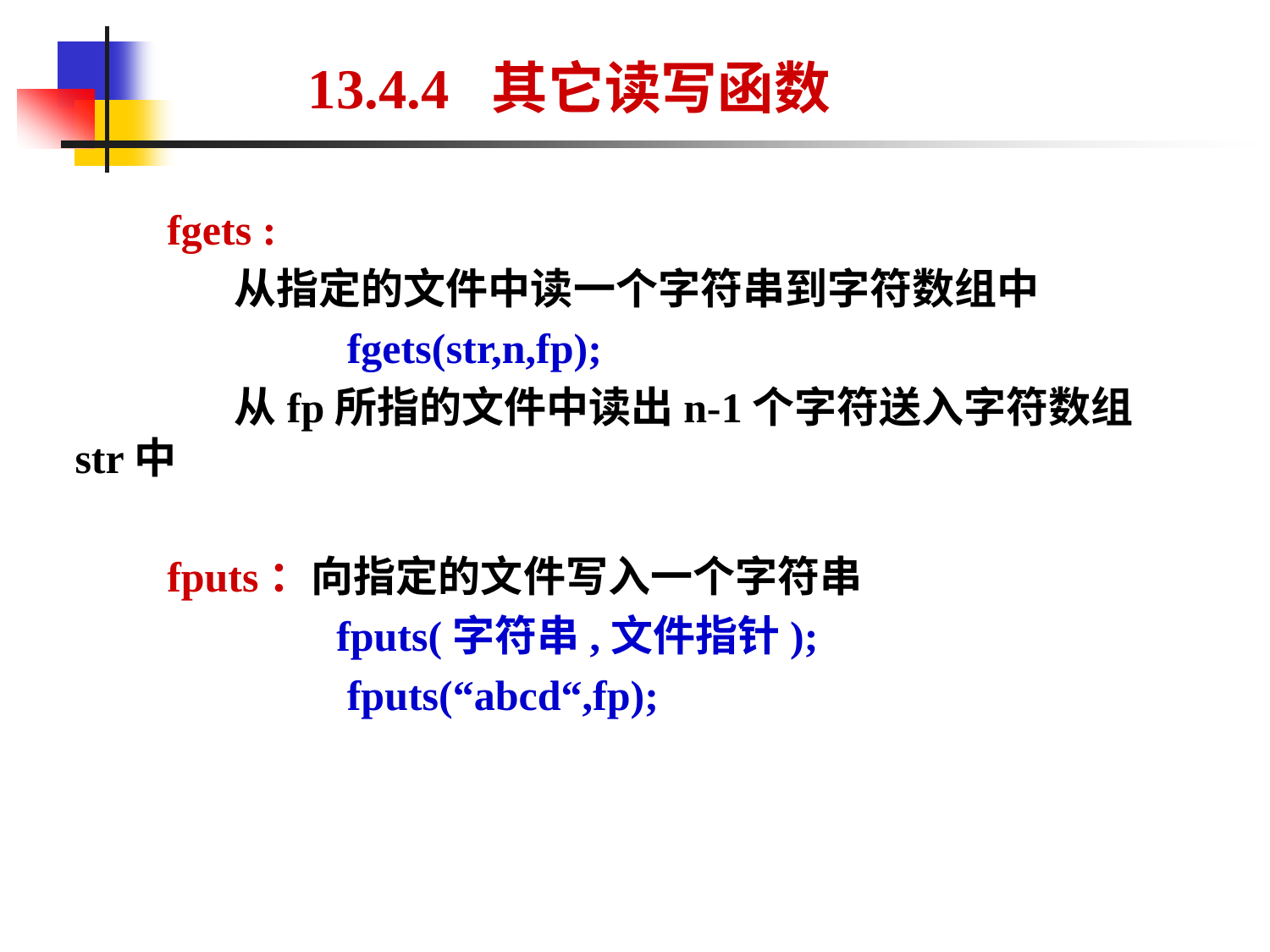

# 13.4.4  其它读写函数
fgets :
      从指定的文件中读一个字符串到字符数组中
                 fgets(str,n,fp);
      从fp所指的文件中读出n-1个字符送入字符数组str中

fputs：向指定的文件写入一个字符串
                fputs(字符串,文件指针);
                 fputs(“abcd“,fp);